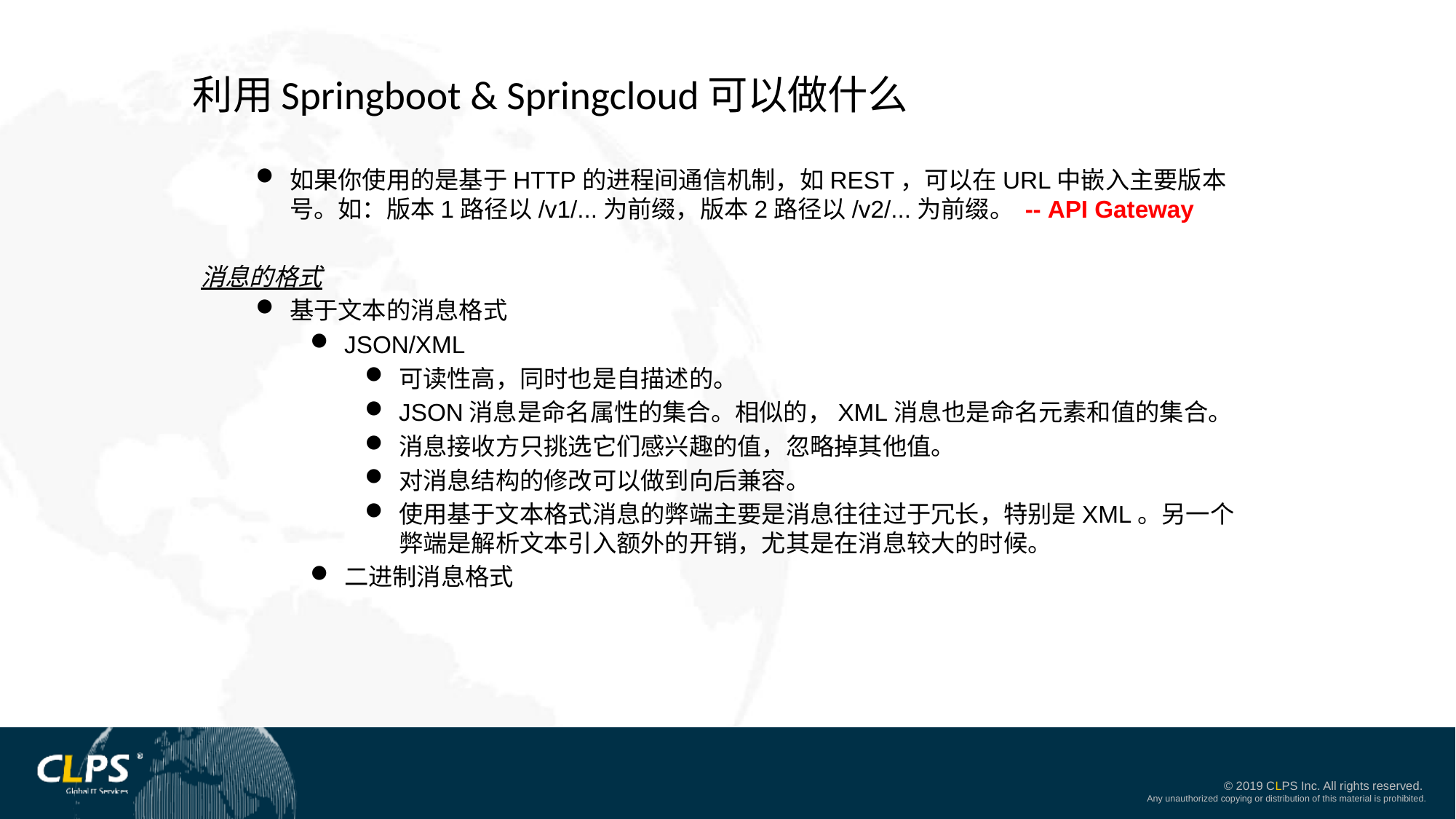

利用Springboot & Springcloud可以做什么

如果你使用的是基于HTTP的进程间通信机制，如REST，可以在URL中嵌入主要版本号。如：版本1路径以/v1/...为前缀，版本2路径以/v2/...为前缀。 -- API Gateway

消息的格式
基于文本的消息格式
JSON/XML
可读性高，同时也是自描述的。
JSON消息是命名属性的集合。相似的，XML消息也是命名元素和值的集合。
消息接收方只挑选它们感兴趣的值，忽略掉其他值。
对消息结构的修改可以做到向后兼容。
使用基于文本格式消息的弊端主要是消息往往过于冗长，特别是XML。另一个弊端是解析文本引入额外的开销，尤其是在消息较大的时候。
二进制消息格式
10